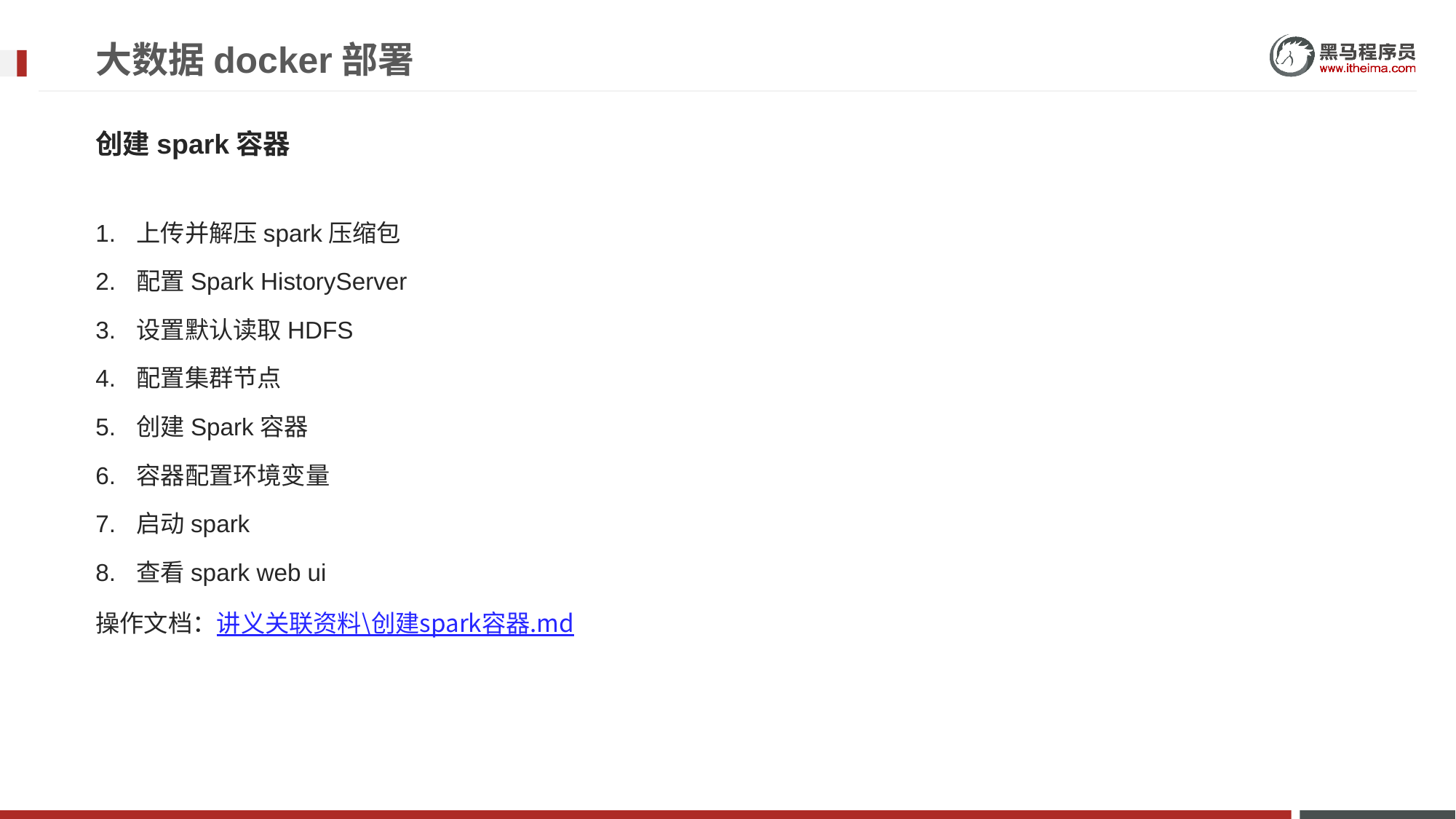

# 大数据docker部署
创建spark容器
上传并解压spark压缩包
配置Spark HistoryServer
设置默认读取HDFS
配置集群节点
创建Spark容器
容器配置环境变量
启动spark
查看spark web ui
操作文档：讲义关联资料\创建spark容器.md